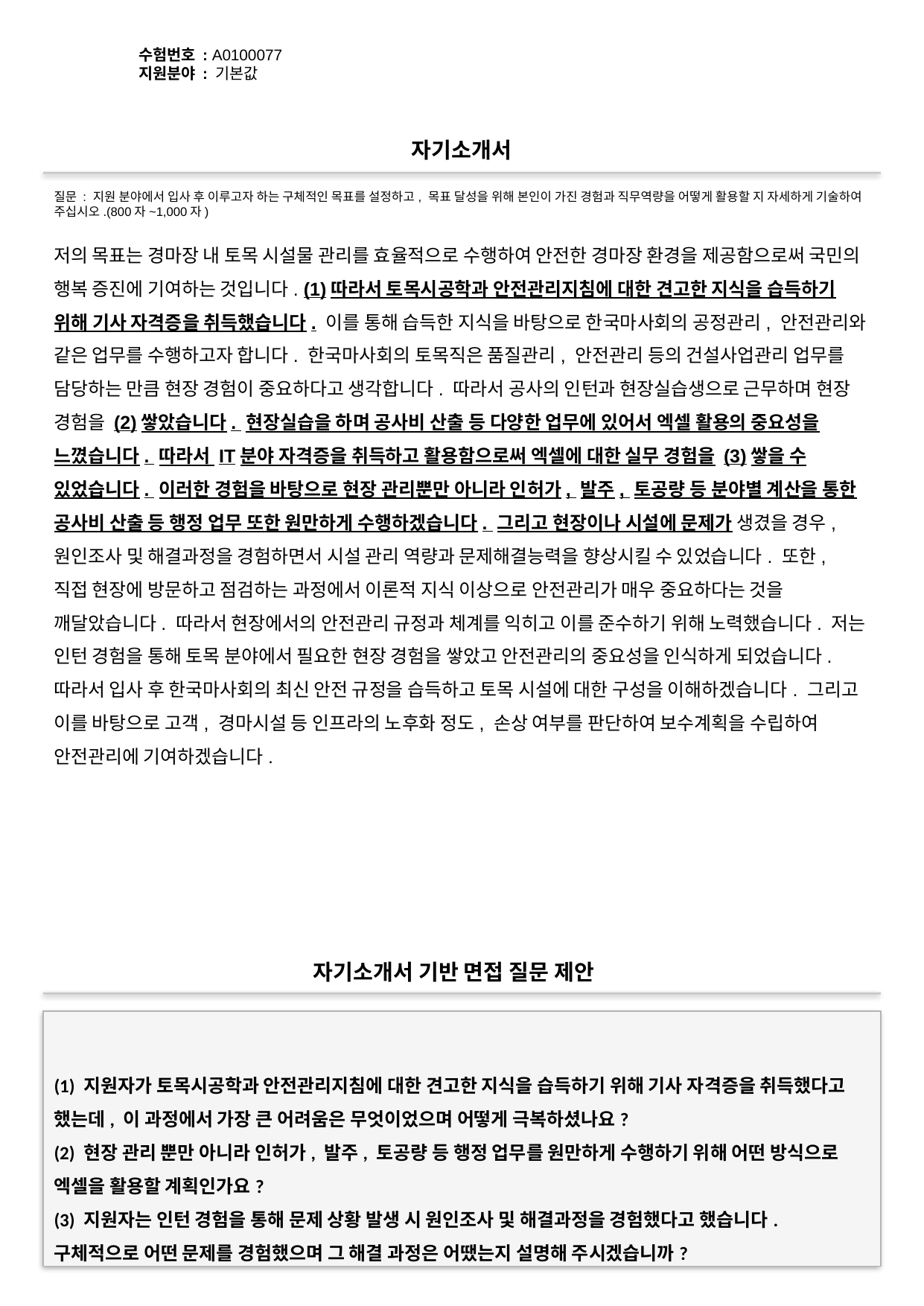

수험번호 : A0100077
지원분야 : 기본값
#

자기소개서

질문 : 지원 분야에서 입사 후 이루고자 하는 구체적인 목표를 설정하고, 목표 달성을 위해 본인이 가진 경험과 직무역량을 어떻게 활용할 지 자세하게 기술하여 주십시오.(800자~1,000자)

저의 목표는 경마장 내 토목 시설물 관리를 효율적으로 수행하여 안전한 경마장 환경을 제공함으로써 국민의 행복 증진에 기여하는 것입니다. (1)따라서 토목시공학과 안전관리지침에 대한 견고한 지식을 습득하기 위해 기사 자격증을 취득했습니다. 이를 통해 습득한 지식을 바탕으로 한국마사회의 공정관리, 안전관리와 같은 업무를 수행하고자 합니다. 한국마사회의 토목직은 품질관리, 안전관리 등의 건설사업관리 업무를 담당하는 만큼 현장 경험이 중요하다고 생각합니다. 따라서 공사의 인턴과 현장실습생으로 근무하며 현장 경험을 (2)쌓았습니다. 현장실습을 하며 공사비 산출 등 다양한 업무에 있어서 엑셀 활용의 중요성을 느꼈습니다. 따라서 IT분야 자격증을 취득하고 활용함으로써 엑셀에 대한 실무 경험을 (3)쌓을 수 있었습니다. 이러한 경험을 바탕으로 현장 관리뿐만 아니라 인허가, 발주, 토공량 등 분야별 계산을 통한 공사비 산출 등 행정 업무 또한 원만하게 수행하겠습니다. 그리고 현장이나 시설에 문제가 생겼을 경우, 원인조사 및 해결과정을 경험하면서 시설 관리 역량과 문제해결능력을 향상시킬 수 있었습니다. 또한, 직접 현장에 방문하고 점검하는 과정에서 이론적 지식 이상으로 안전관리가 매우 중요하다는 것을 깨달았습니다. 따라서 현장에서의 안전관리 규정과 체계를 익히고 이를 준수하기 위해 노력했습니다. 저는 인턴 경험을 통해 토목 분야에서 필요한 현장 경험을 쌓았고 안전관리의 중요성을 인식하게 되었습니다. 따라서 입사 후 한국마사회의 최신 안전 규정을 습득하고 토목 시설에 대한 구성을 이해하겠습니다. 그리고 이를 바탕으로 고객, 경마시설 등 인프라의 노후화 정도, 손상 여부를 판단하여 보수계획을 수립하여 안전관리에 기여하겠습니다.

자기소개서 기반 면접 질문 제안

(1) 지원자가 토목시공학과 안전관리지침에 대한 견고한 지식을 습득하기 위해 기사 자격증을 취득했다고 했는데, 이 과정에서 가장 큰 어려움은 무엇이었으며 어떻게 극복하셨나요?
(2) 현장 관리 뿐만 아니라 인허가, 발주, 토공량 등 행정 업무를 원만하게 수행하기 위해 어떤 방식으로 엑셀을 활용할 계획인가요?
(3) 지원자는 인턴 경험을 통해 문제 상황 발생 시 원인조사 및 해결과정을 경험했다고 했습니다. 구체적으로 어떤 문제를 경험했으며 그 해결 과정은 어땠는지 설명해 주시겠습니까?